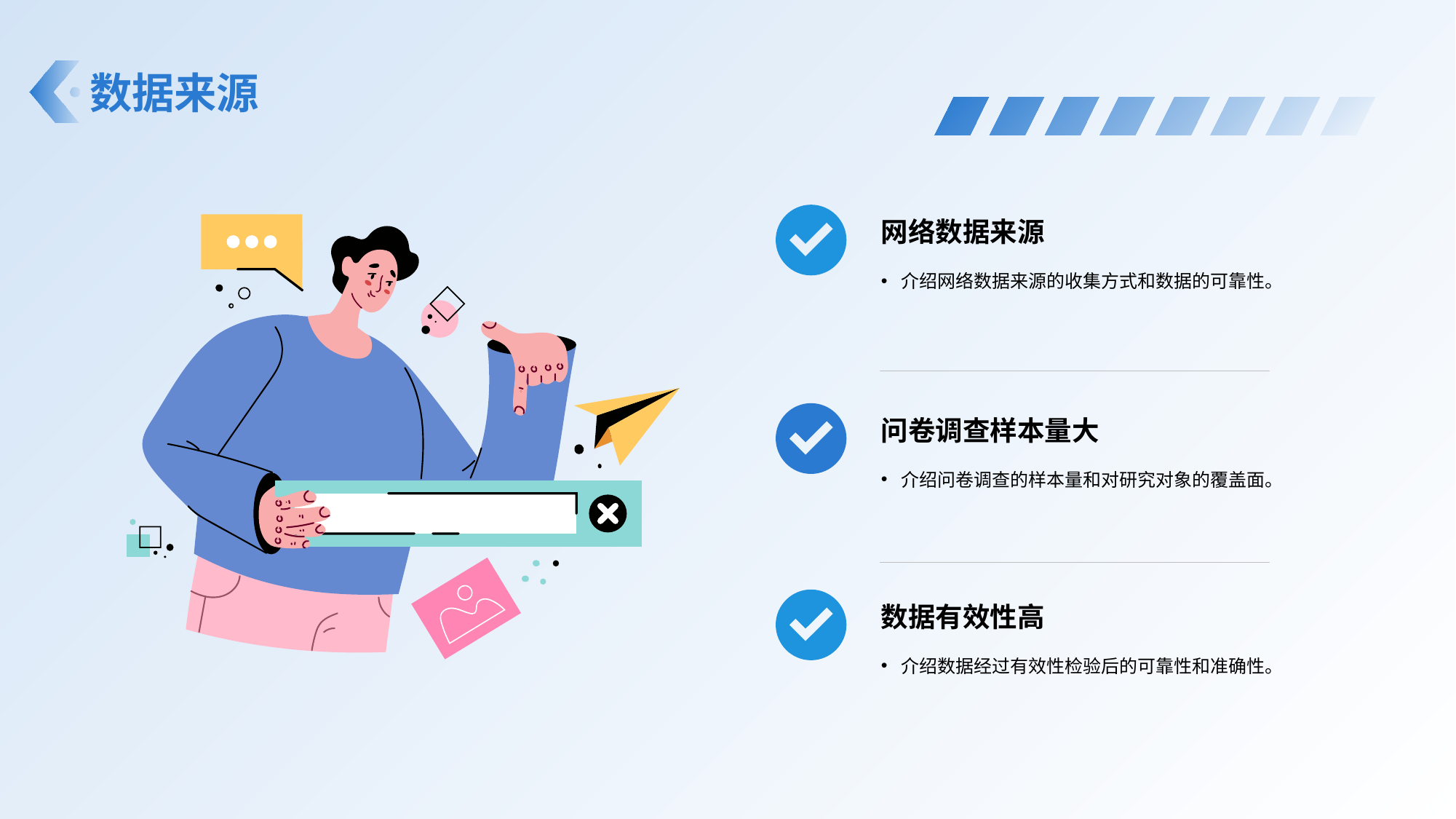

# 数据来源
网络数据来源
介绍网络数据来源的收集方式和数据的可靠性。

问卷调查样本量大
介绍问卷调查的样本量和对研究对象的覆盖面。

数据有效性高
介绍数据经过有效性检验后的可靠性和准确性。